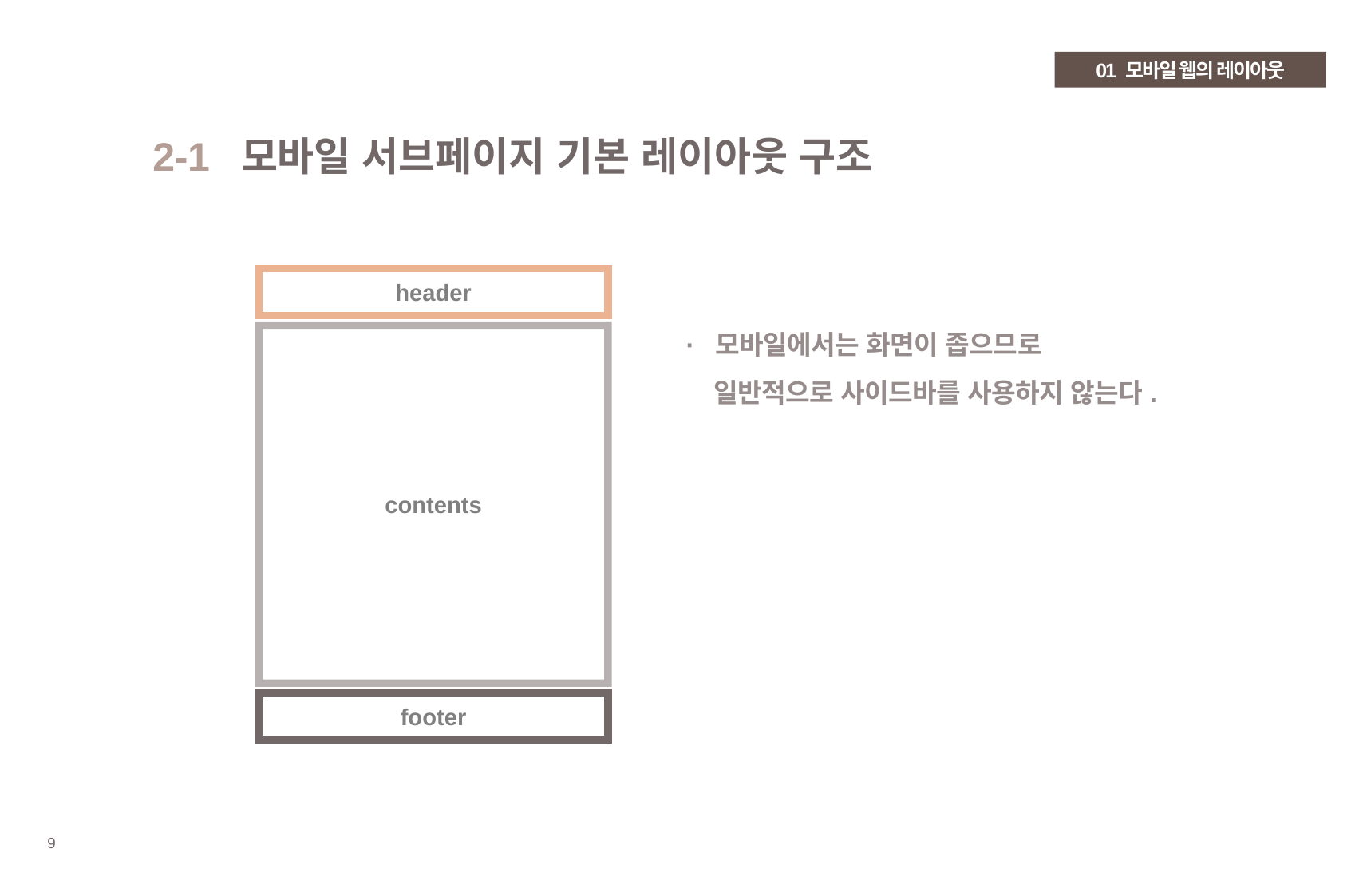

01 모바일 웹의 레이아웃
2-1  모바일 서브페이지 기본 레이아웃 구조
header
·  모바일에서는 화면이 좁으므로
   일반적으로 사이드바를 사용하지 않는다.
contents
footer